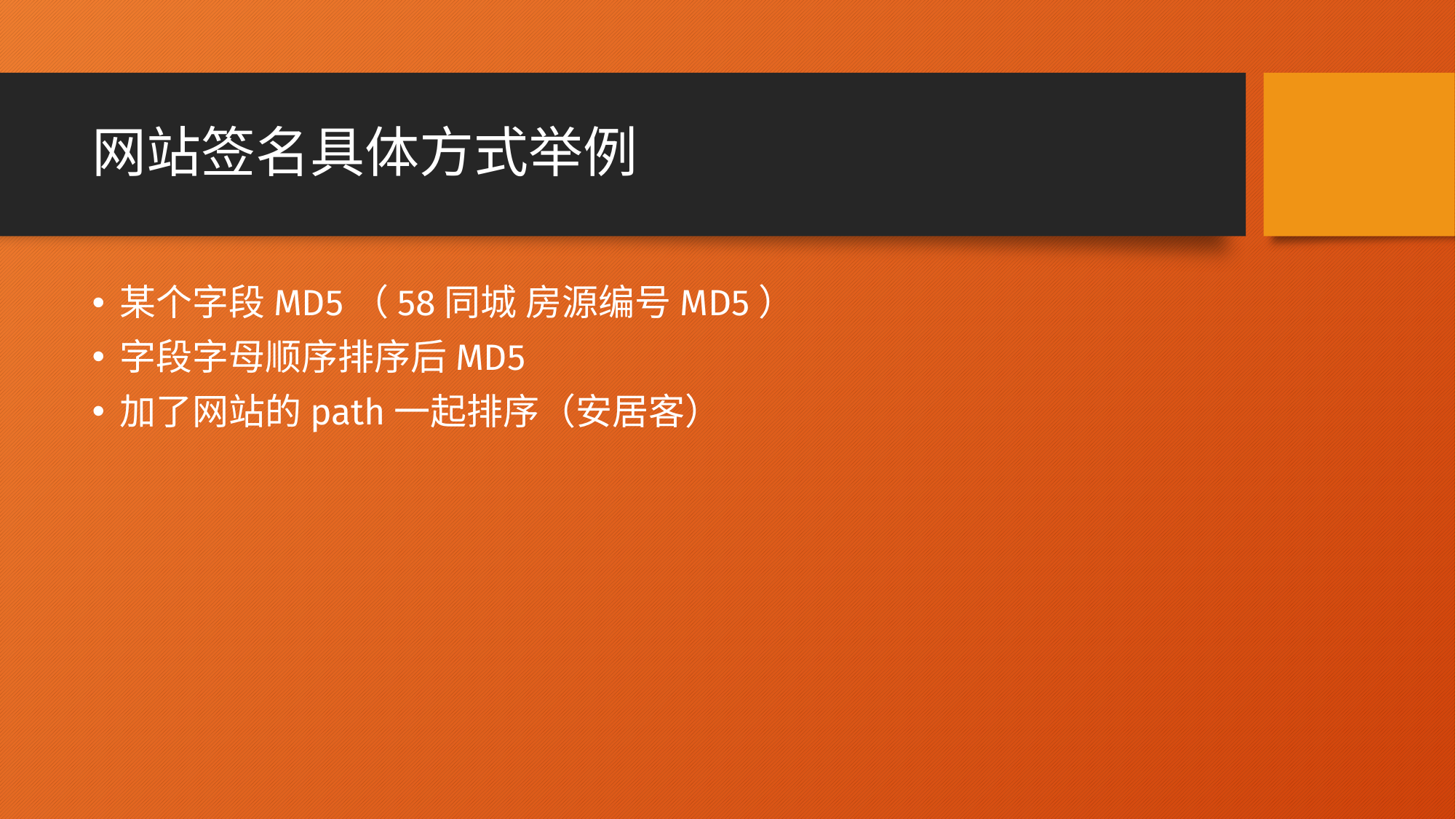

# 网站签名具体方式举例
某个字段MD5（58同城 房源编号MD5）
字段字母顺序排序后MD5
加了网站的path一起排序（安居客）